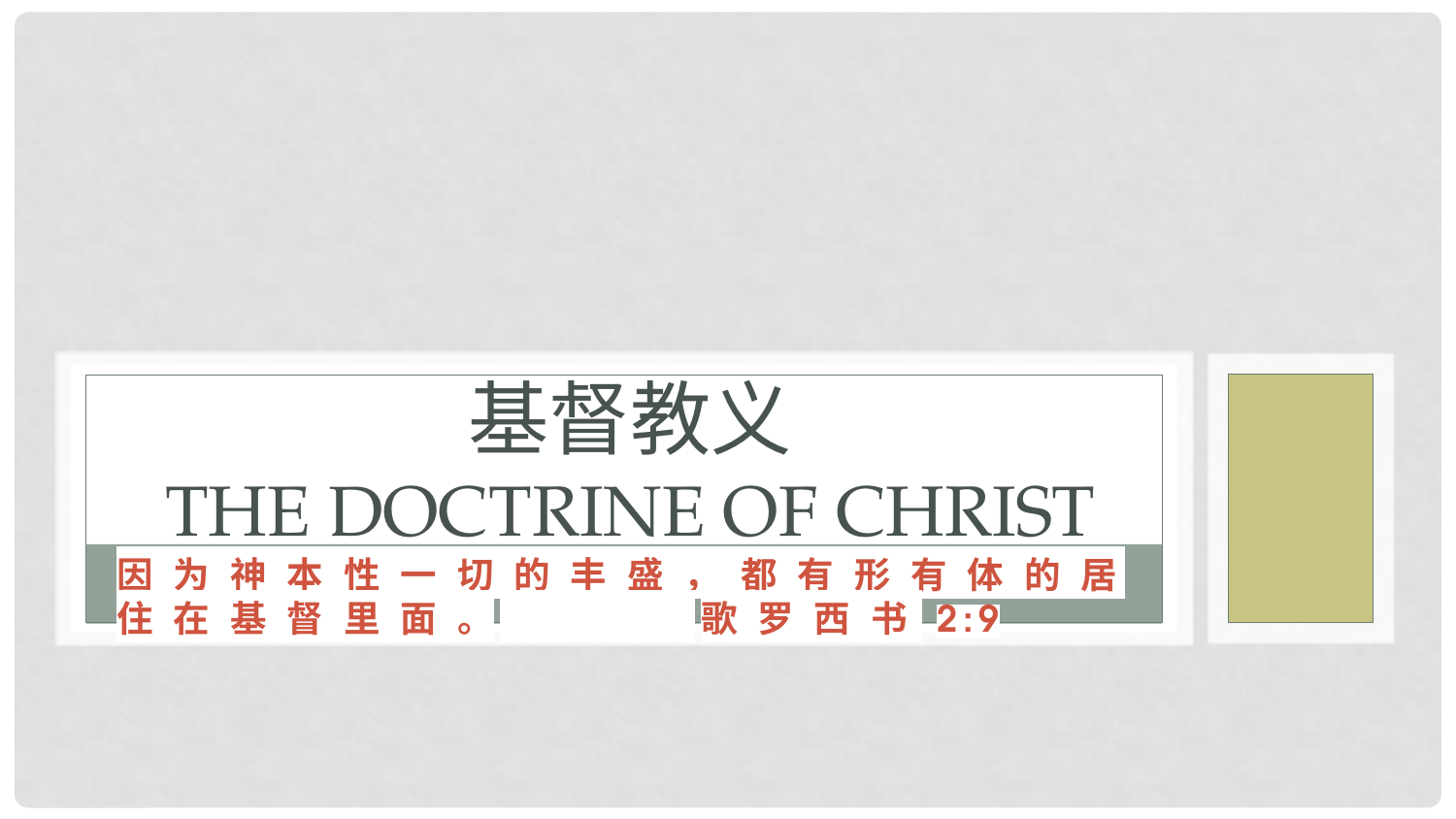

# 基督教义 The Doctrine of Christ
因 为 神 本 性 一 切 的 丰 盛 ， 都 有 形 有 体 的 居 住 在 基 督 里 面 。              歌 罗 西 书 2:9